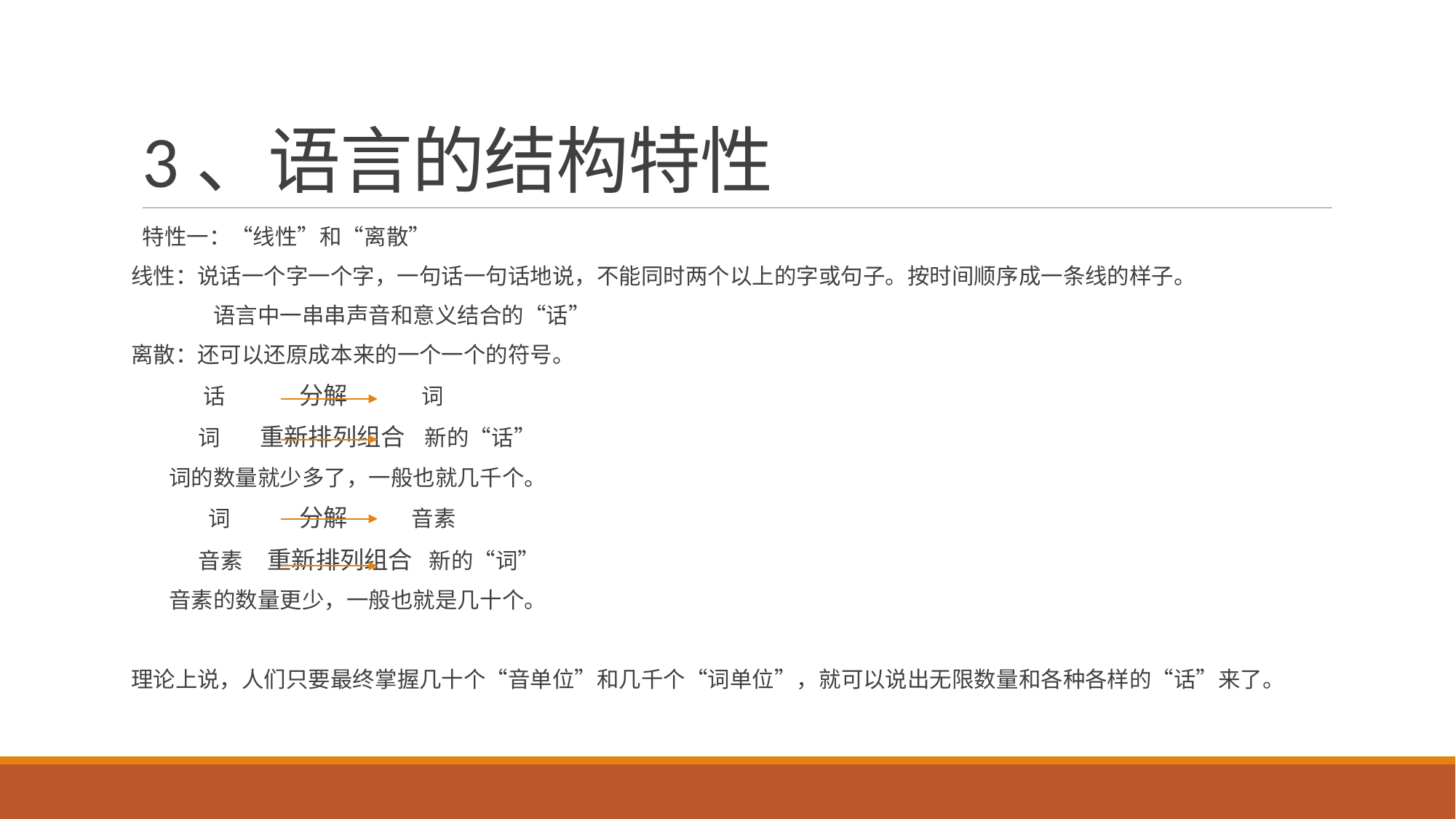

# 3、语言的结构特性
特性一：“线性”和“离散”
线性：说话一个字一个字，一句话一句话地说，不能同时两个以上的字或句子。按时间顺序成一条线的样子。
                语言中一串串声音和意义结合的“话”
离散：还可以还原成本来的一个一个的符号。
              话               分解               词
             词        重新排列组合    新的“话”
       词的数量就少多了，一般也就几千个。
               词              分解             音素
             音素     重新排列组合   新的“词”
       音素的数量更少，一般也就是几十个。

理论上说，人们只要最终掌握几十个“音单位”和几千个“词单位”，就可以说出无限数量和各种各样的“话”来了。